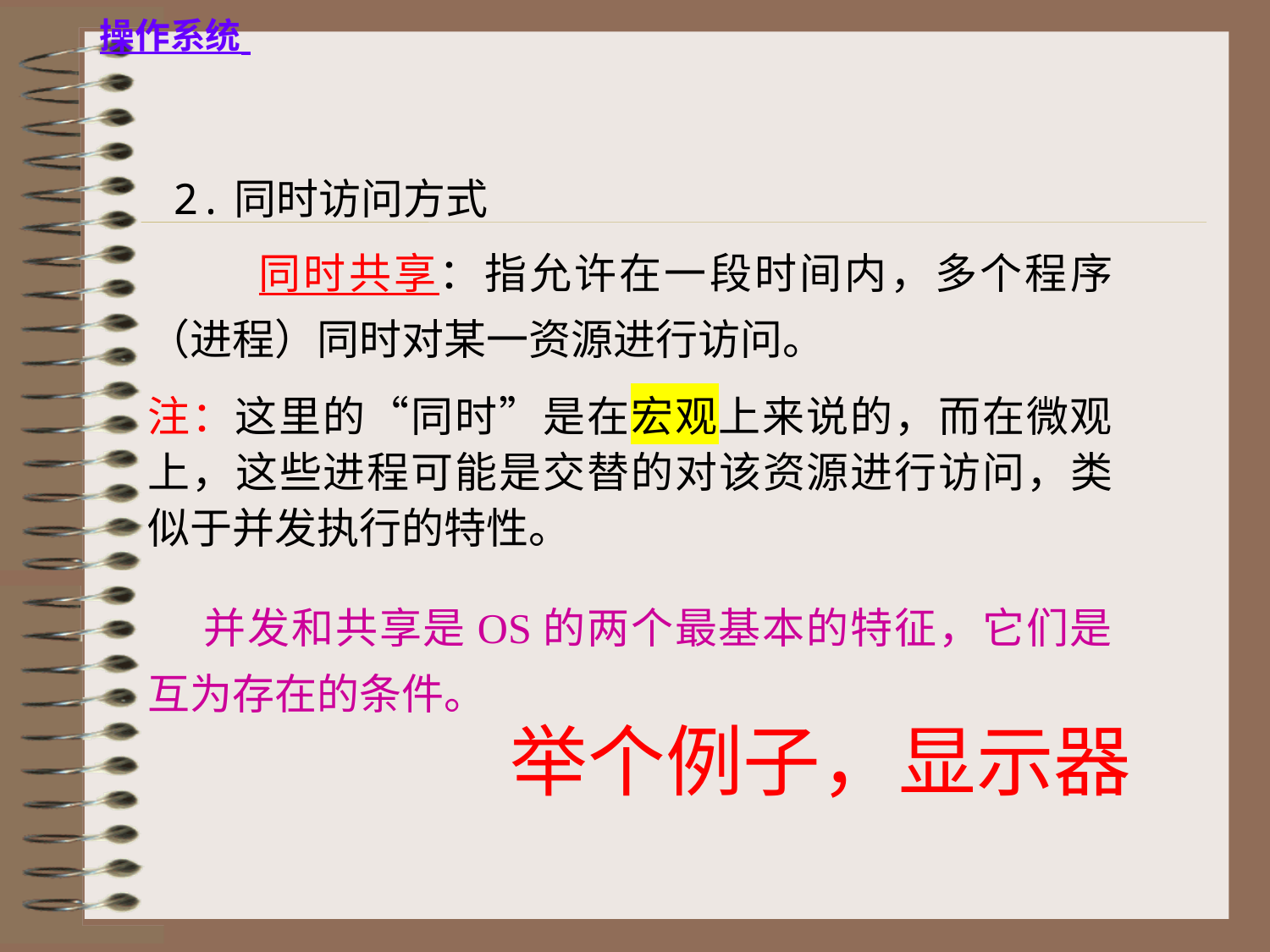

2.同时访问方式
        同时共享：指允许在一段时间内，多个程序（进程）同时对某一资源进行访问。
注：这里的“同时”是在宏观上来说的，而在微观上，这些进程可能是交替的对该资源进行访问，类似于并发执行的特性。
    并发和共享是OS的两个最基本的特征，它们是互为存在的条件。
举个例子，显示器